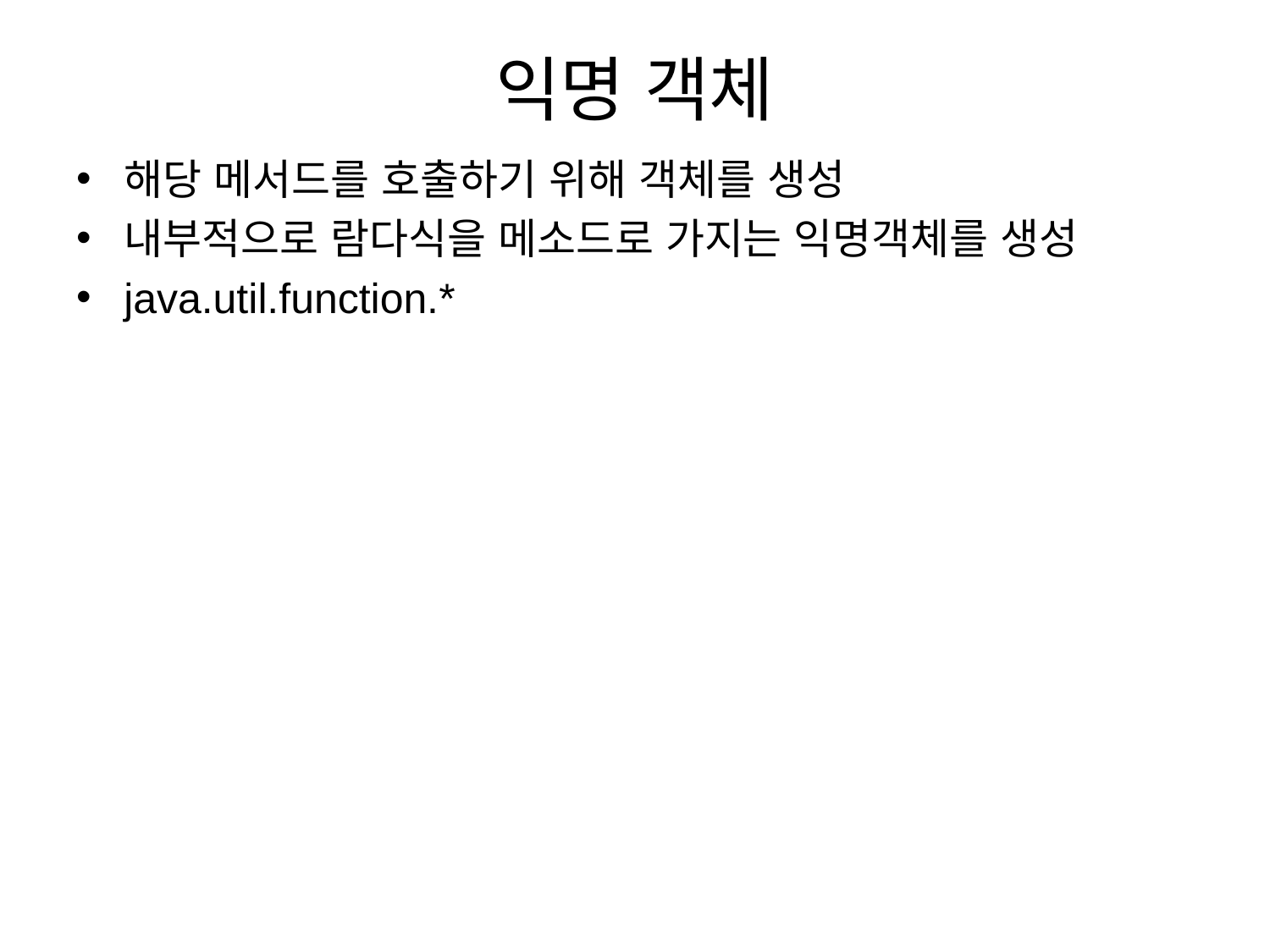

# 익명 객체
해당 메서드를 호출하기 위해 객체를 생성
내부적으로 람다식을 메소드로 가지는 익명객체를 생성
java.util.function.*